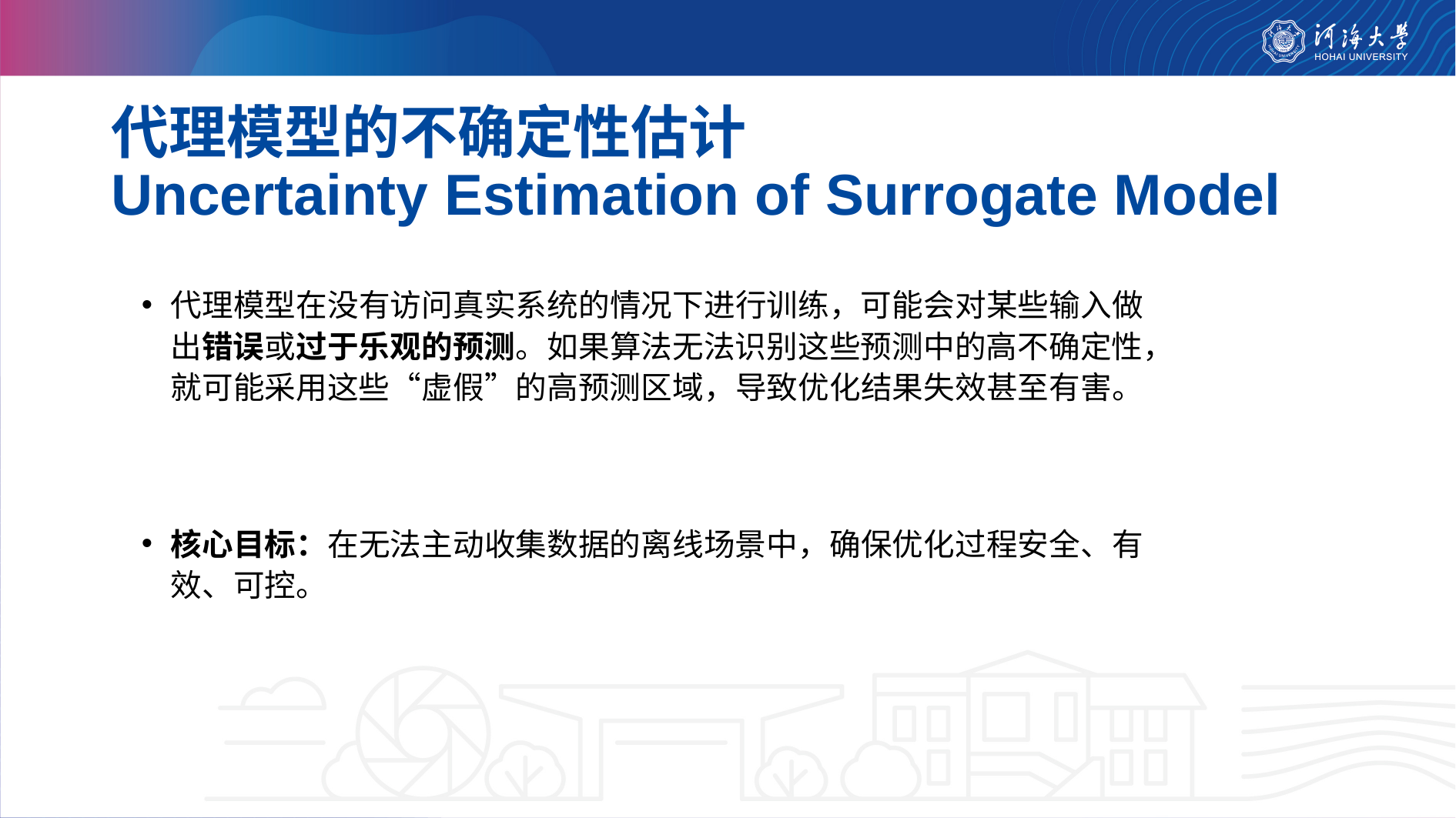

# 代理模型的不确定性估计 Uncertainty Estimation of Surrogate Model
代理模型在没有访问真实系统的情况下进行训练，可能会对某些输入做出错误或过于乐观的预测。如果算法无法识别这些预测中的高不确定性，就可能采用这些“虚假”的高预测区域，导致优化结果失效甚至有害。

核心目标：在无法主动收集数据的离线场景中，确保优化过程安全、有效、可控。